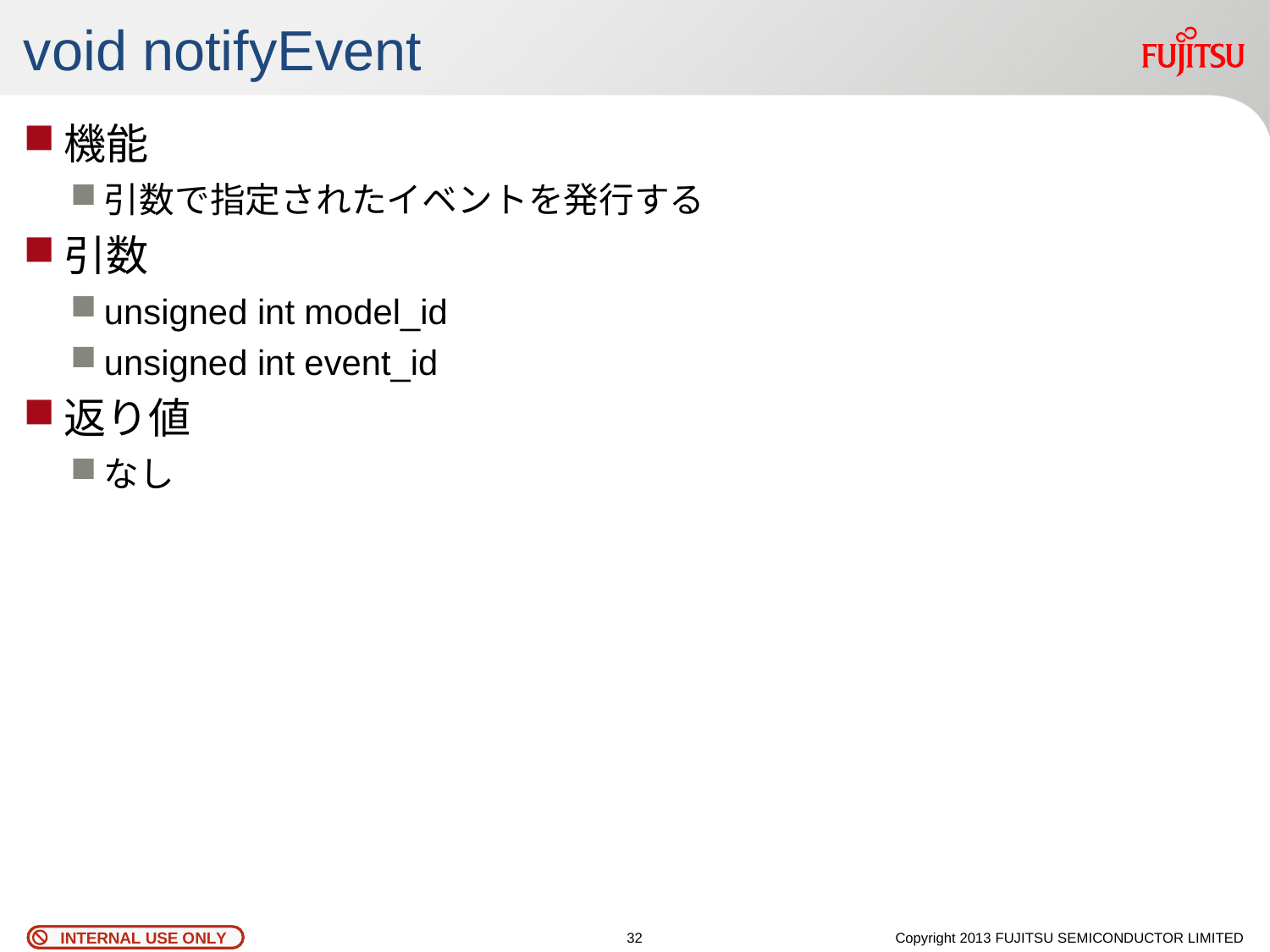

# void notifyEvent
機能
引数で指定されたイベントを発行する
引数
unsigned int model_id
unsigned int event_id
返り値
なし

32
Copyright 2013 FUJITSU SEMICONDUCTOR LIMITED